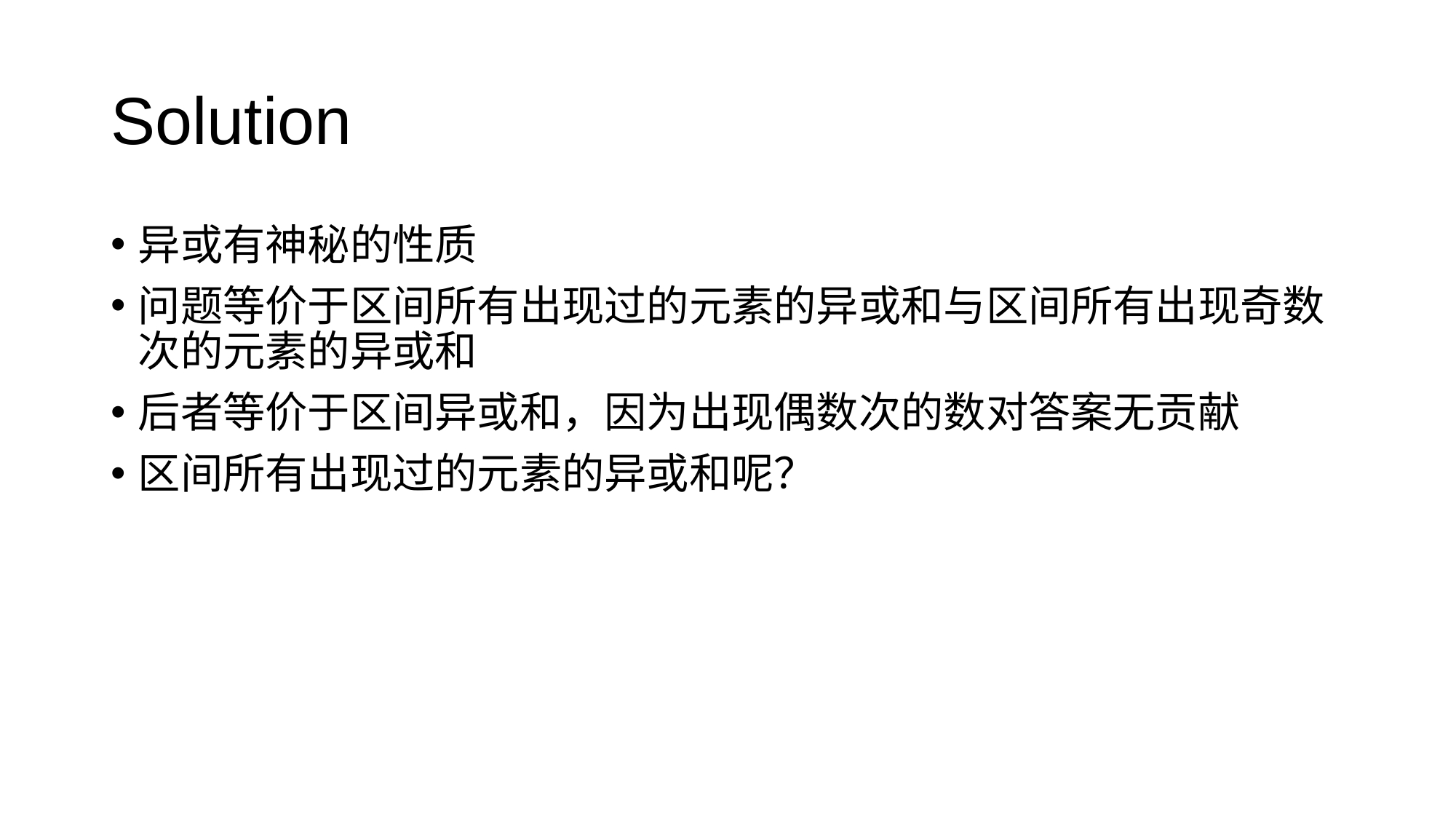

# Solution
异或有神秘的性质
问题等价于区间所有出现过的元素的异或和与区间所有出现奇数次的元素的异或和
后者等价于区间异或和，因为出现偶数次的数对答案无贡献
区间所有出现过的元素的异或和呢？